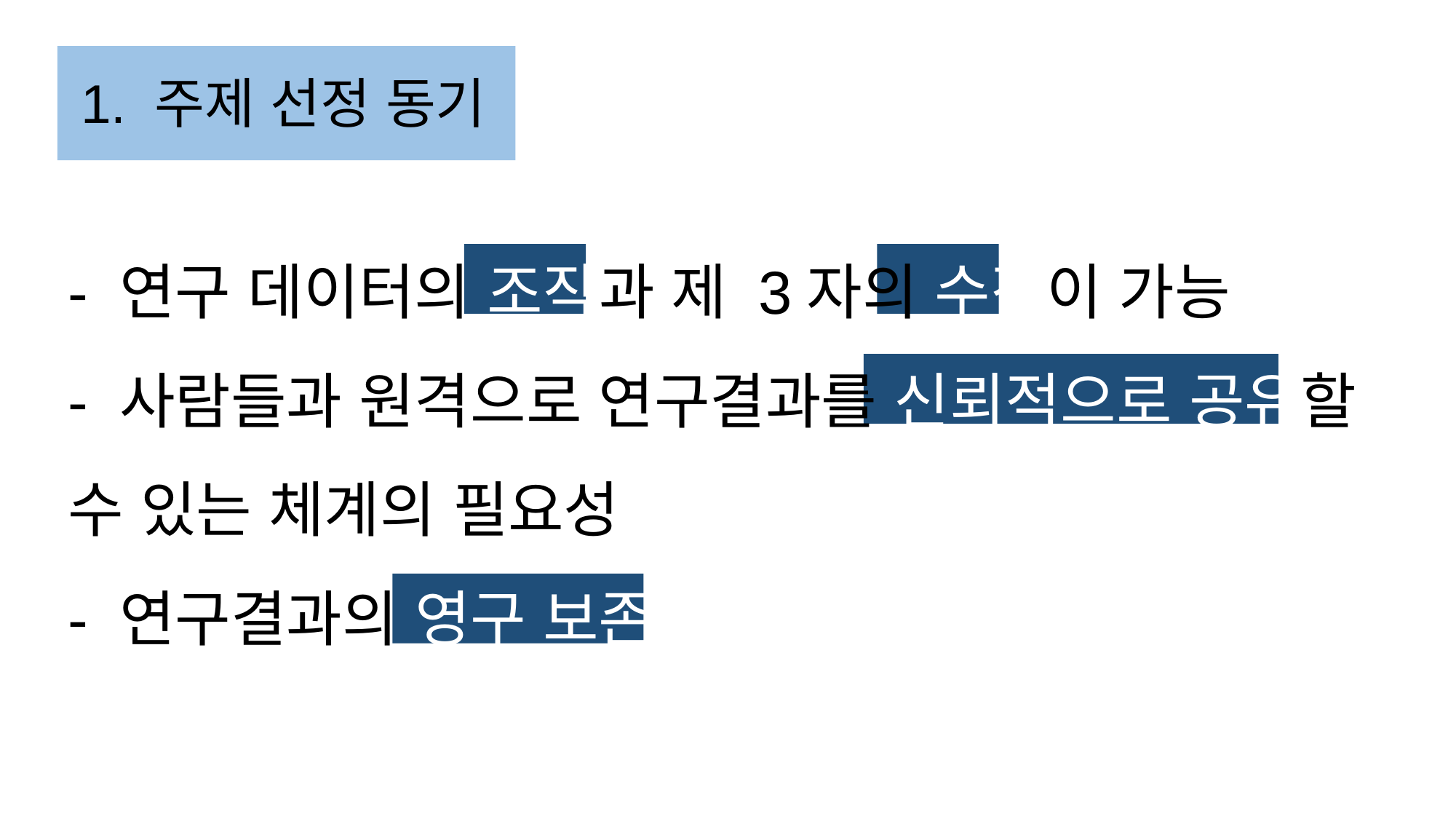

1. 주제 선정 동기
- 연구 데이터의 조작과 제 3자의 수정이 가능
- 사람들과 원격으로 연구결과를 신뢰적으로 공유할 수 있는 체계의 필요성
- 연구결과의 영구 보존